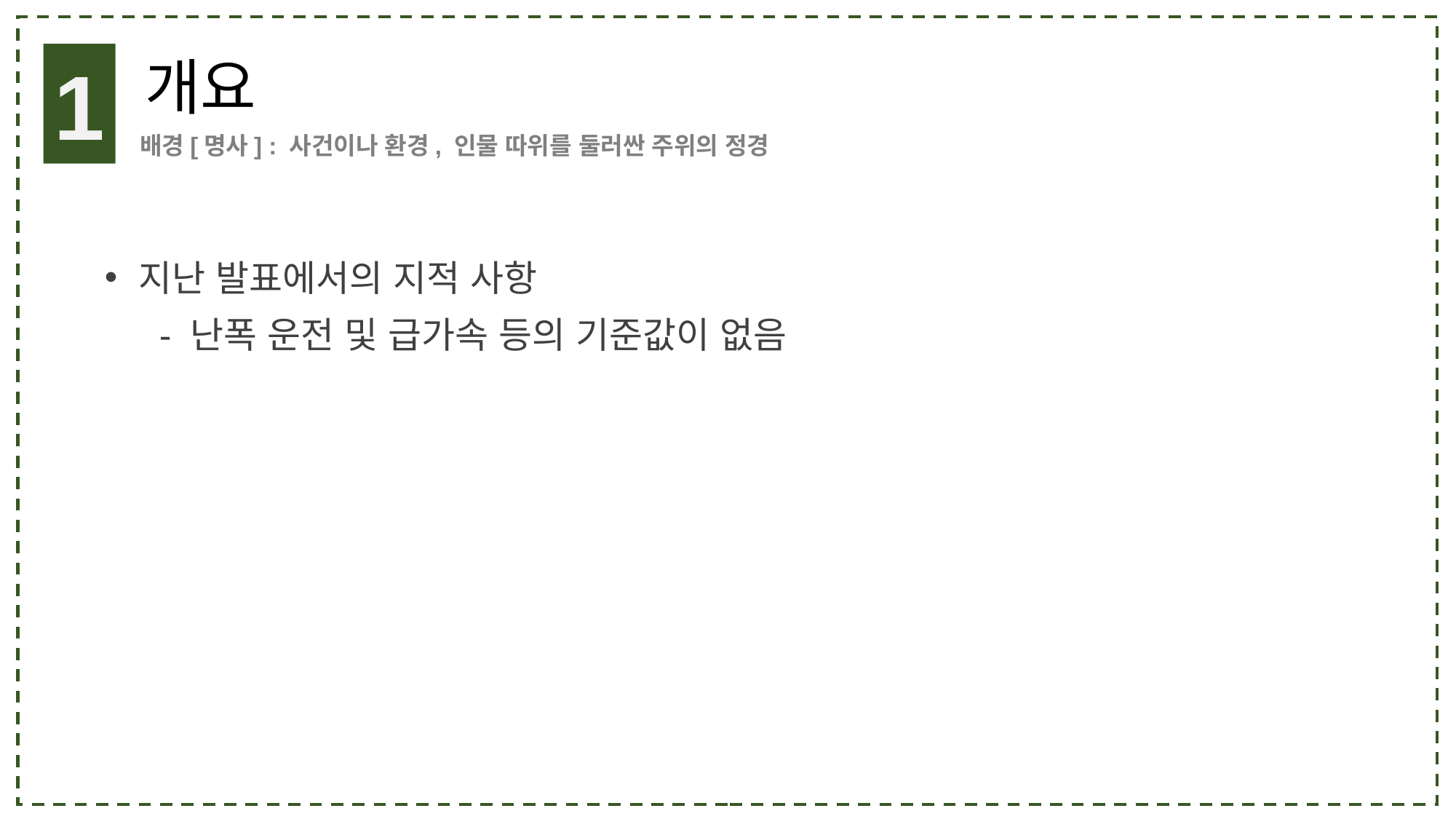

1
개요
배경[명사] : 사건이나 환경, 인물 따위를 둘러싼 주위의 정경
지난 발표에서의 지적 사항
- 난폭 운전 및 급가속 등의 기준값이 없음